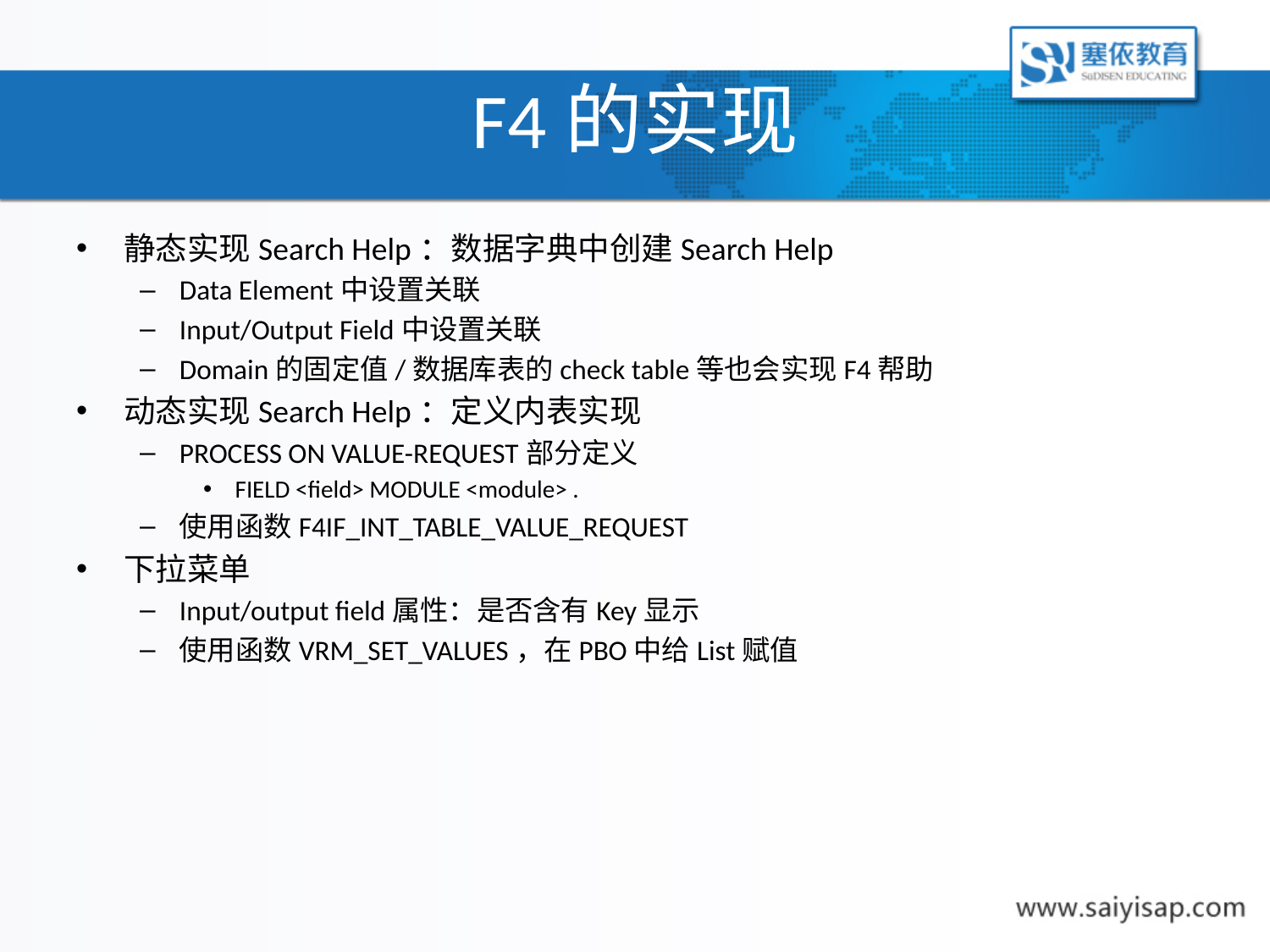

# F4的实现
静态实现Search Help：数据字典中创建Search Help
Data Element中设置关联
Input/Output Field中设置关联
Domain的固定值/数据库表的check table等也会实现F4帮助
动态实现Search Help：定义内表实现
PROCESS ON VALUE-REQUEST部分定义
FIELD <field> MODULE <module> .
使用函数F4IF_INT_TABLE_VALUE_REQUEST
下拉菜单
Input/output field属性：是否含有Key显示
使用函数VRM_SET_VALUES，在PBO中给List赋值